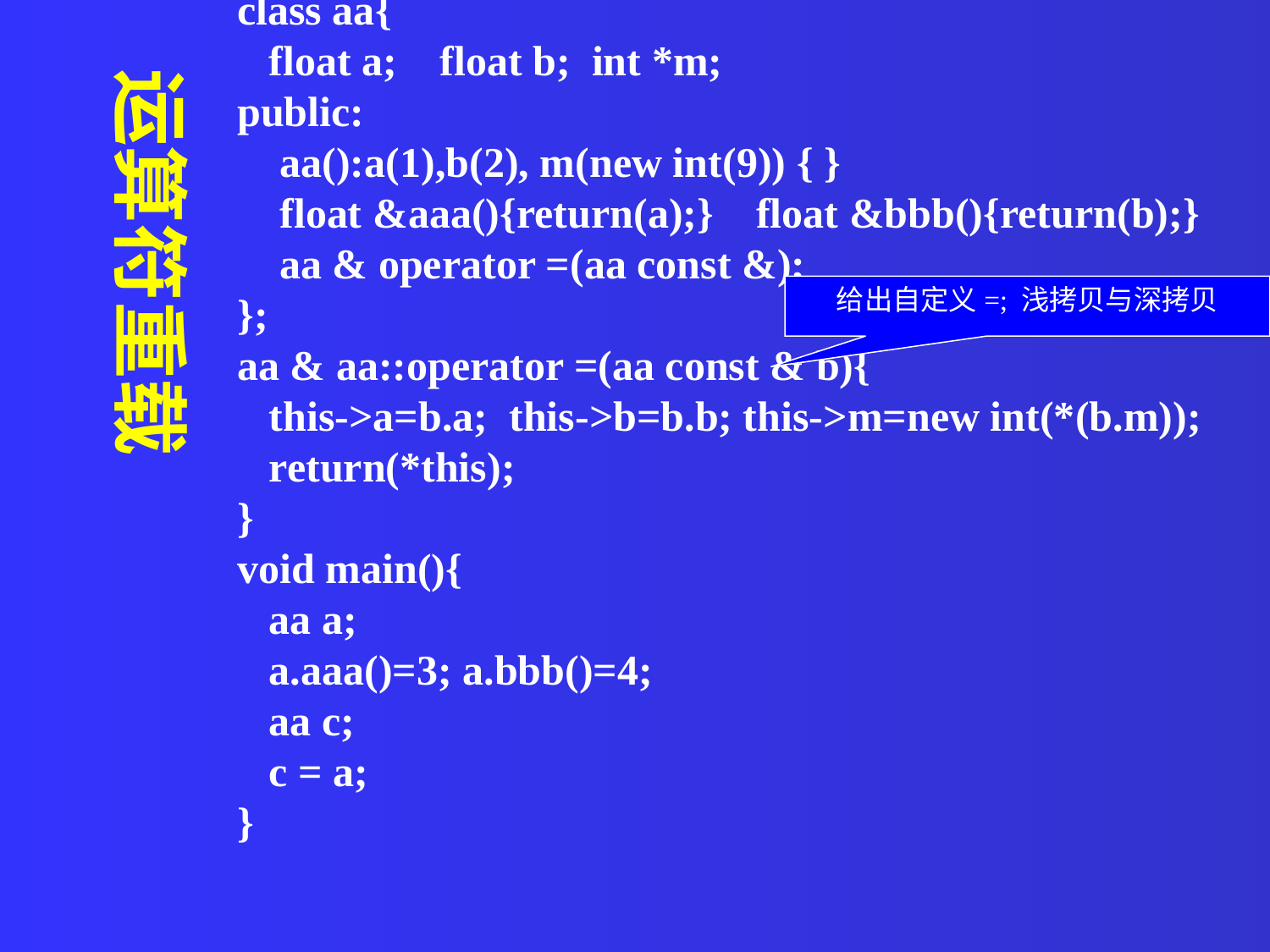

class aa{
   float a;    float b;  int *m;
public:
    aa():a(1),b(2), m(new int(9)) { }
    float &aaa(){return(a);}    float &bbb(){return(b);}
    aa & operator =(aa const &);
};
aa & aa::operator =(aa const & b){
   this->a=b.a;  this->b=b.b; this->m=new int(*(b.m));
   return(*this);
}
void main(){
   aa a;
   a.aaa()=3; a.bbb()=4;
   aa c;
   c = a;
}
运算符重载
给出自定义=; 浅拷贝与深拷贝